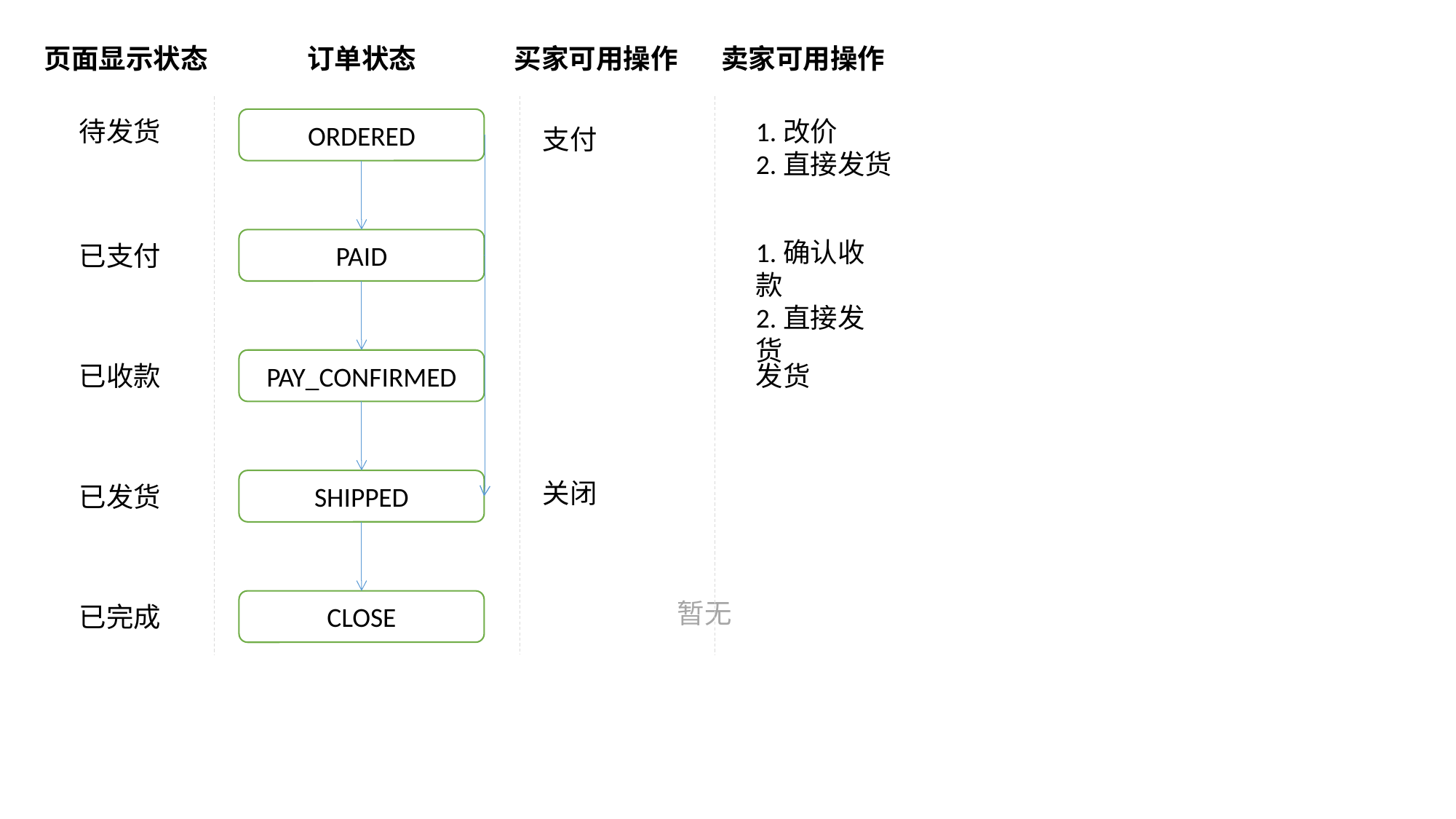

页面显示状态
订单状态
买家可用操作
卖家可用操作
待发货
ORDERED
1.改价
2.直接发货
支付
PAID
1.确认收款
2.直接发货
已支付
PAY_CONFIRMED
已收款
发货
SHIPPED
关闭
已发货
CLOSE
暂无
已完成